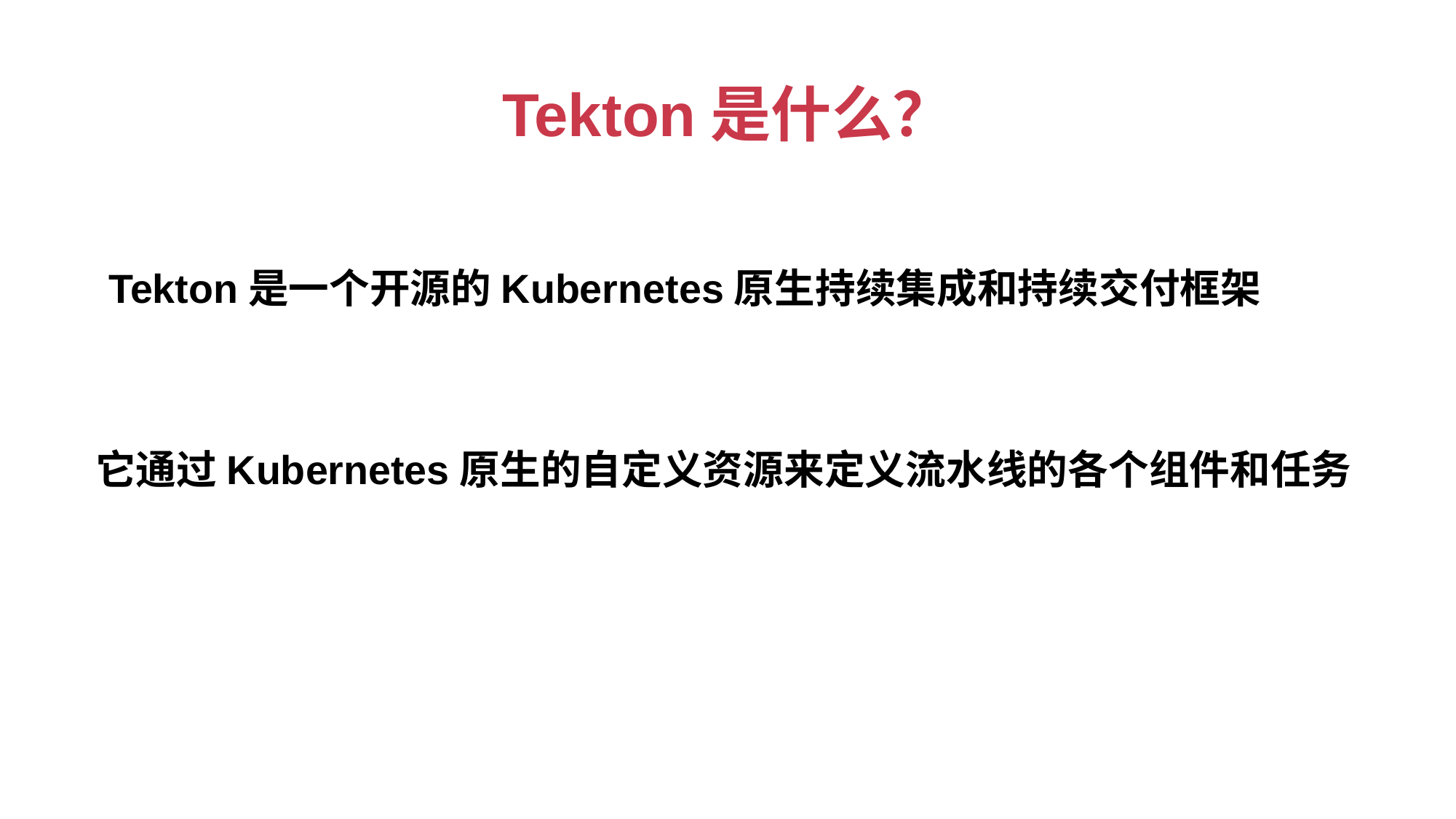

Tekton是什么？

Tekton是一个开源的Kubernetes原生持续集成和持续交付框架

它通过Kubernetes原生的自定义资源来定义流水线的各个组件和任务